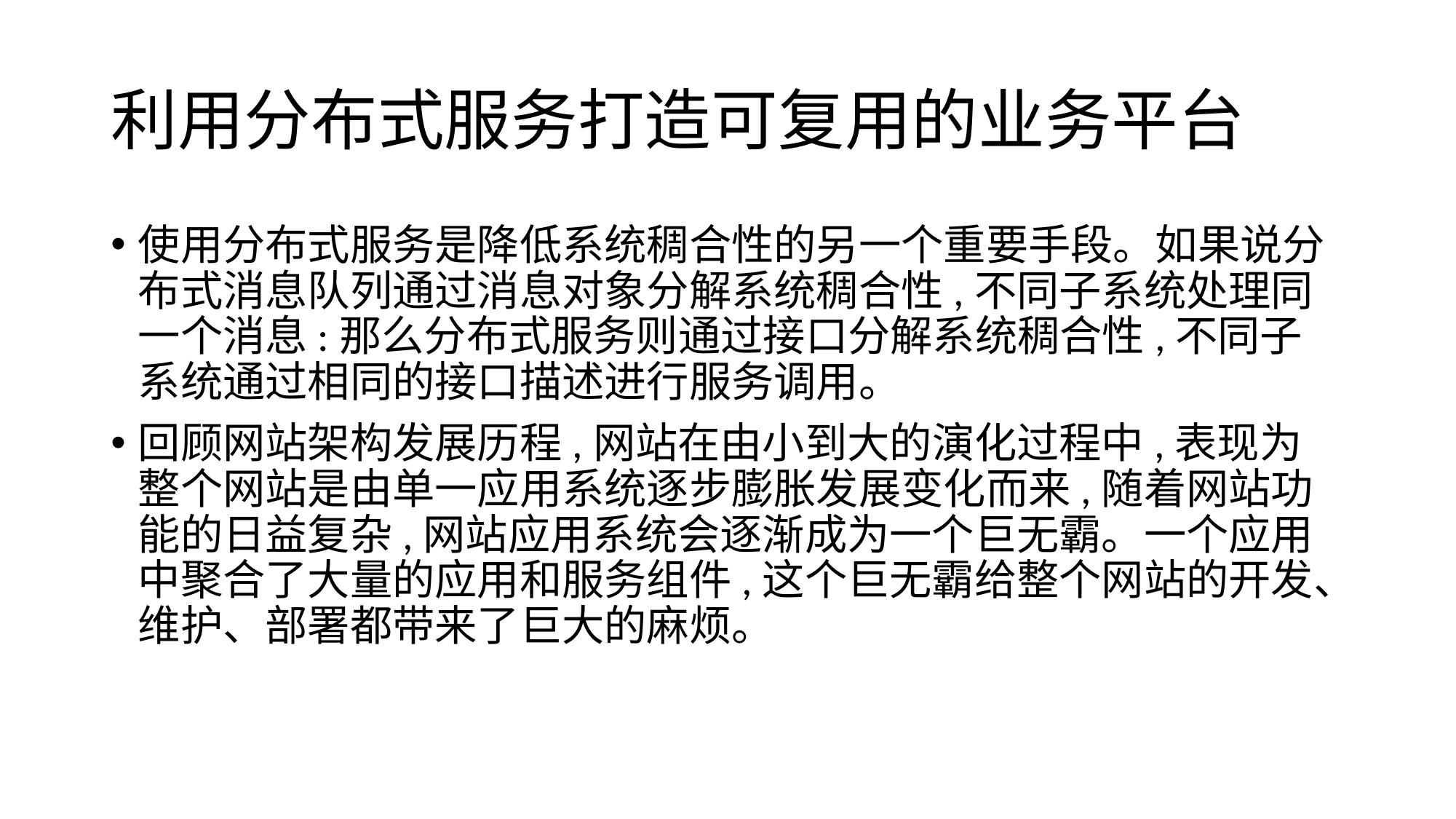

# 利用分布式服务打造可复用的业务平台
使用分布式服务是降低系统稠合性的另一个重要手段。如果说分布式消息队列通过消息对象分解系统稠合性,不同子系统处理同一个消息:那么分布式服务则通过接口分解系统稠合性,不同子系统通过相同的接口描述进行服务调用。
回顾网站架构发展历程,网站在由小到大的演化过程中,表现为整个网站是由单一应用系统逐步膨胀发展变化而来,随着网站功能的日益复杂,网站应用系统会逐渐成为一个巨无霸。一个应用中聚合了大量的应用和服务组件,这个巨无霸给整个网站的开发、维护、部署都带来了巨大的麻烦。